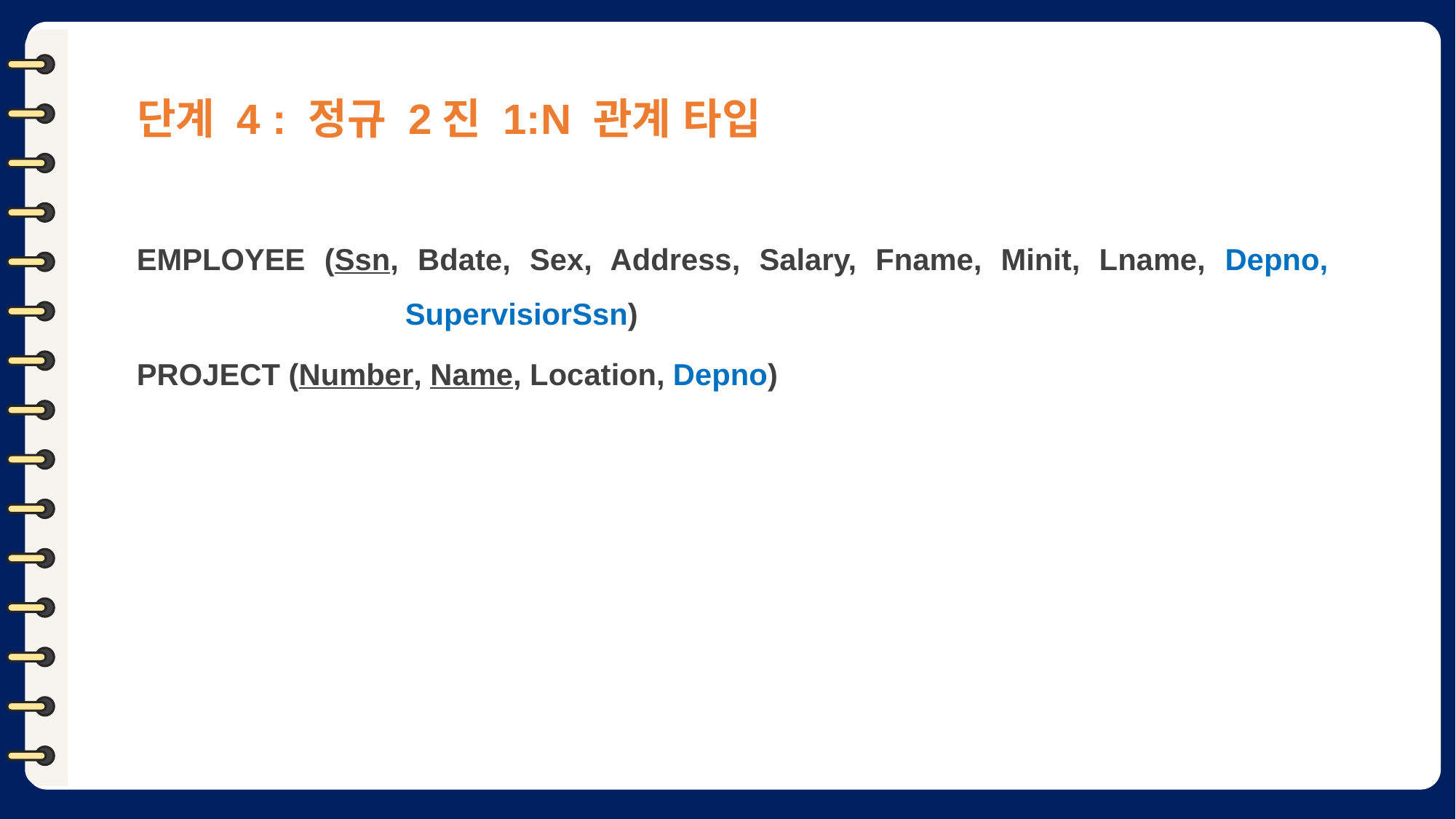

단계 4 : 정규 2진 1:N 관계 타입
EMPLOYEE (Ssn, Bdate, Sex, Address, Salary, Fname, Minit, Lname, Depno, 		      SupervisiorSsn)
PROJECT (Number, Name, Location, Depno)